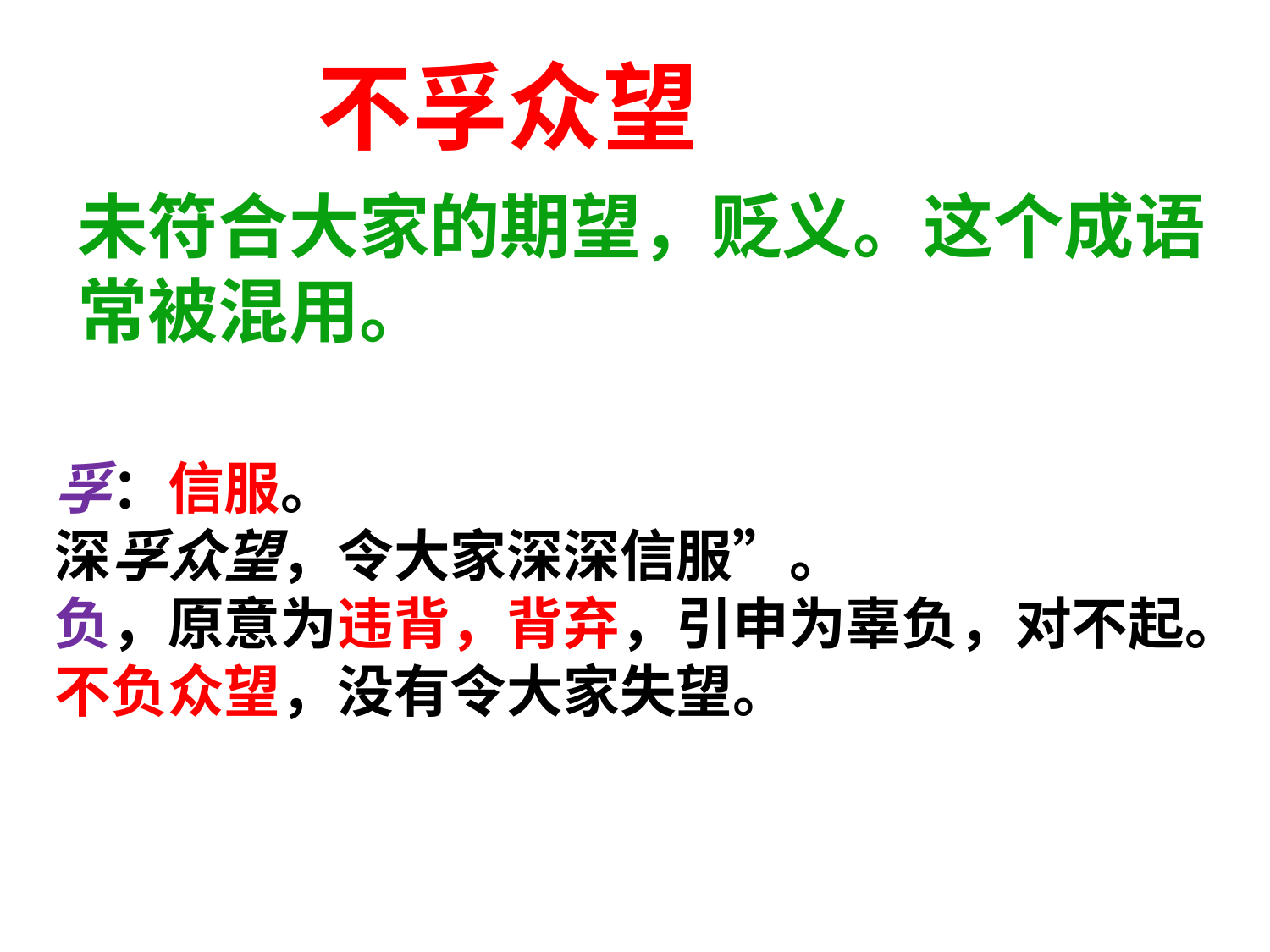

不孚众望
未符合大家的期望，贬义。这个成语常被混用。
孚：信服。
深孚众望，令大家深深信服”。
负，原意为违背，背弃，引申为辜负，对不起。
不负众望，没有令大家失望。